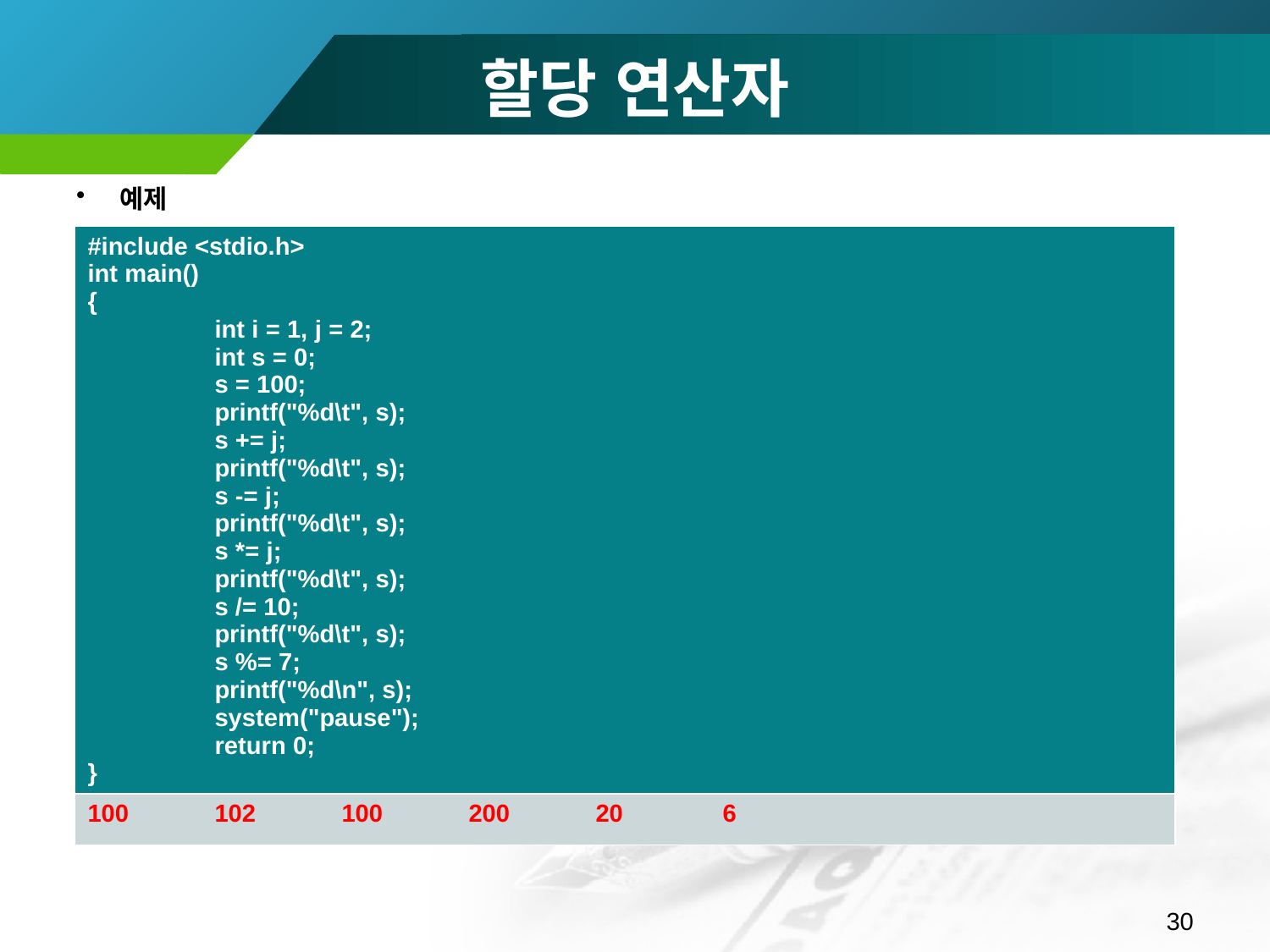

# 할당 연산자
예제
| #include <stdio.h> int main() { int i = 1, j = 2; int s = 0; s = 100; printf("%d\t", s); s += j; printf("%d\t", s); s -= j; printf("%d\t", s); s \*= j; printf("%d\t", s); s /= 10; printf("%d\t", s); s %= 7; printf("%d\n", s); system("pause"); return 0; } |
| --- |
| 100 102 100 200 20 6 |
30